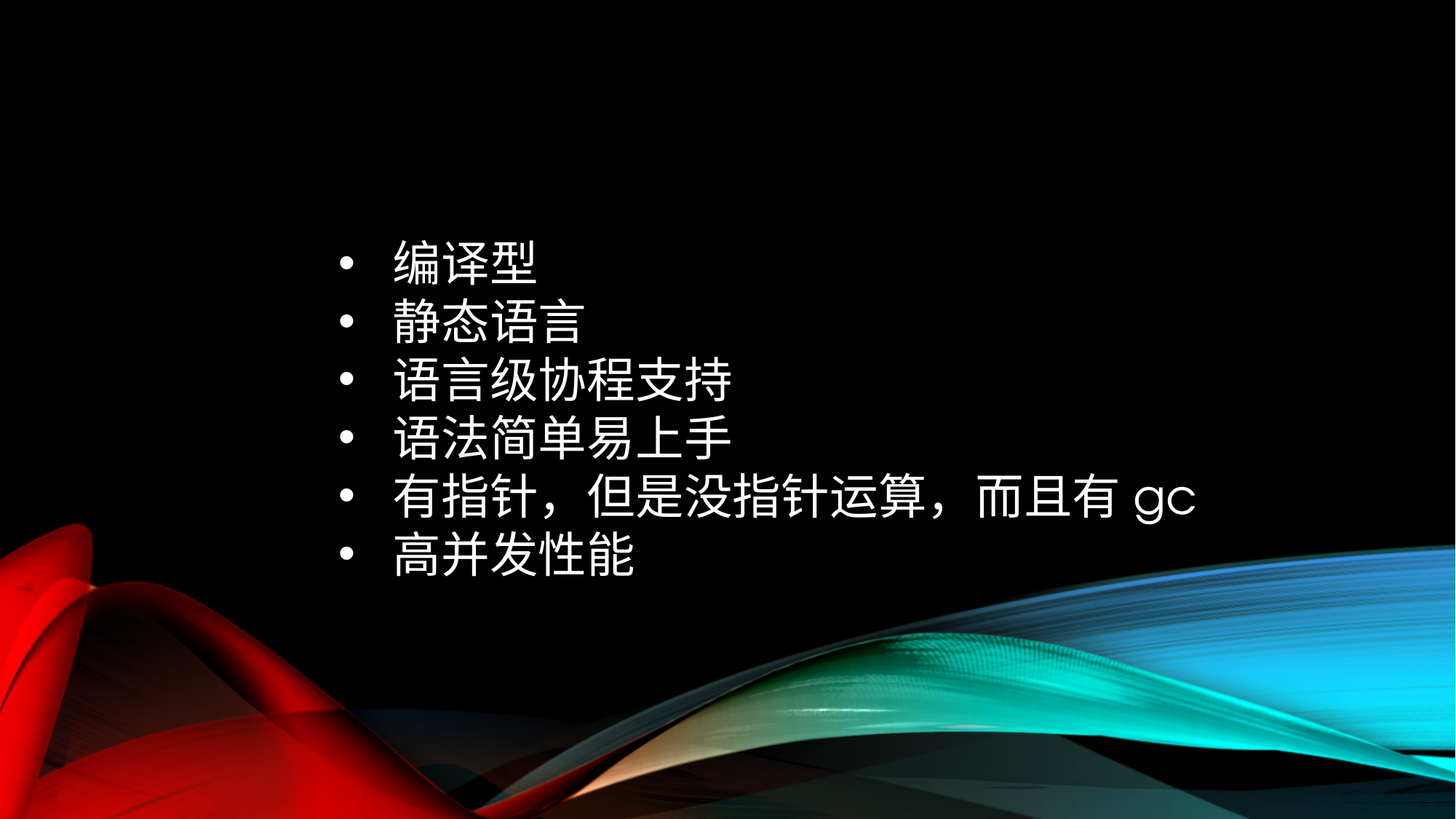

编译型
静态语言
语言级协程支持
语法简单易上手
有指针，但是没指针运算，而且有gc
高并发性能